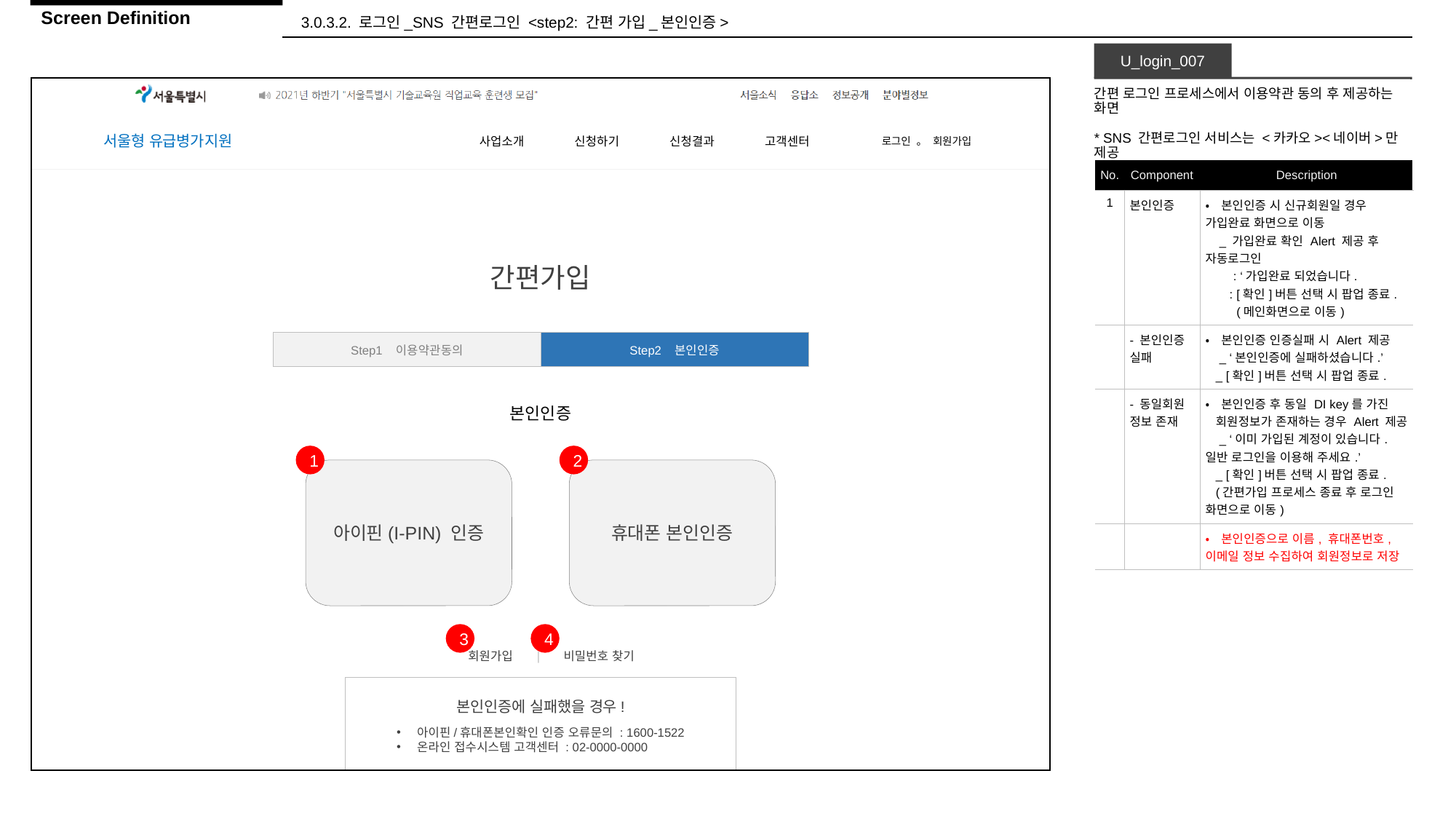

Screen Definition
3.0.3.2. 로그인_SNS 간편로그인 <step2: 간편 가입_본인인증>
U_login_007

간편 로그인 프로세스에서 이용약관 동의 후 제공하는 화면
* SNS 간편로그인 서비스는 <카카오><네이버>만 제공
| No. | Component | Description |
| --- | --- | --- |
| 1 | 본인인증 | •본인인증 시 신규회원일 경우 가입완료 화면으로 이동 \_ 가입완료 확인 Alert 제공 후 자동로그인 : ‘가입완료 되었습니다. : [확인]버튼 선택 시 팝업 종료. (메인화면으로 이동) |
|  | - 본인인증 실패 | •본인인증 인증실패 시 Alert 제공 \_ ‘본인인증에 실패하셨습니다.’ \_ [확인]버튼 선택 시 팝업 종료. |
|  | - 동일회원 정보 존재 | •본인인증 후 동일 DI key를 가진 회원정보가 존재하는 경우 Alert 제공 \_ ‘이미 가입된 계정이 있습니다. 일반 로그인을 이용해 주세요.’ \_ [확인]버튼 선택 시 팝업 종료. (간편가입 프로세스 종료 후 로그인 화면으로 이동) |
|  |  | •본인인증으로 이름, 휴대폰번호, 이메일 정보 수집하여 회원정보로 저장 |
간편가입
| Step1 이용약관동의 | Step2 본인인증 |
| --- | --- |
본인인증
1
2
아이핀(I-PIN) 인증
휴대폰 본인인증
3
4
회원가입      |      비밀번호 찾기

본인인증에 실패했을 경우!
아이핀/휴대폰본인확인 인증 오류문의 : 1600-1522
온라인 접수시스템 고객센터 : 02-0000-0000